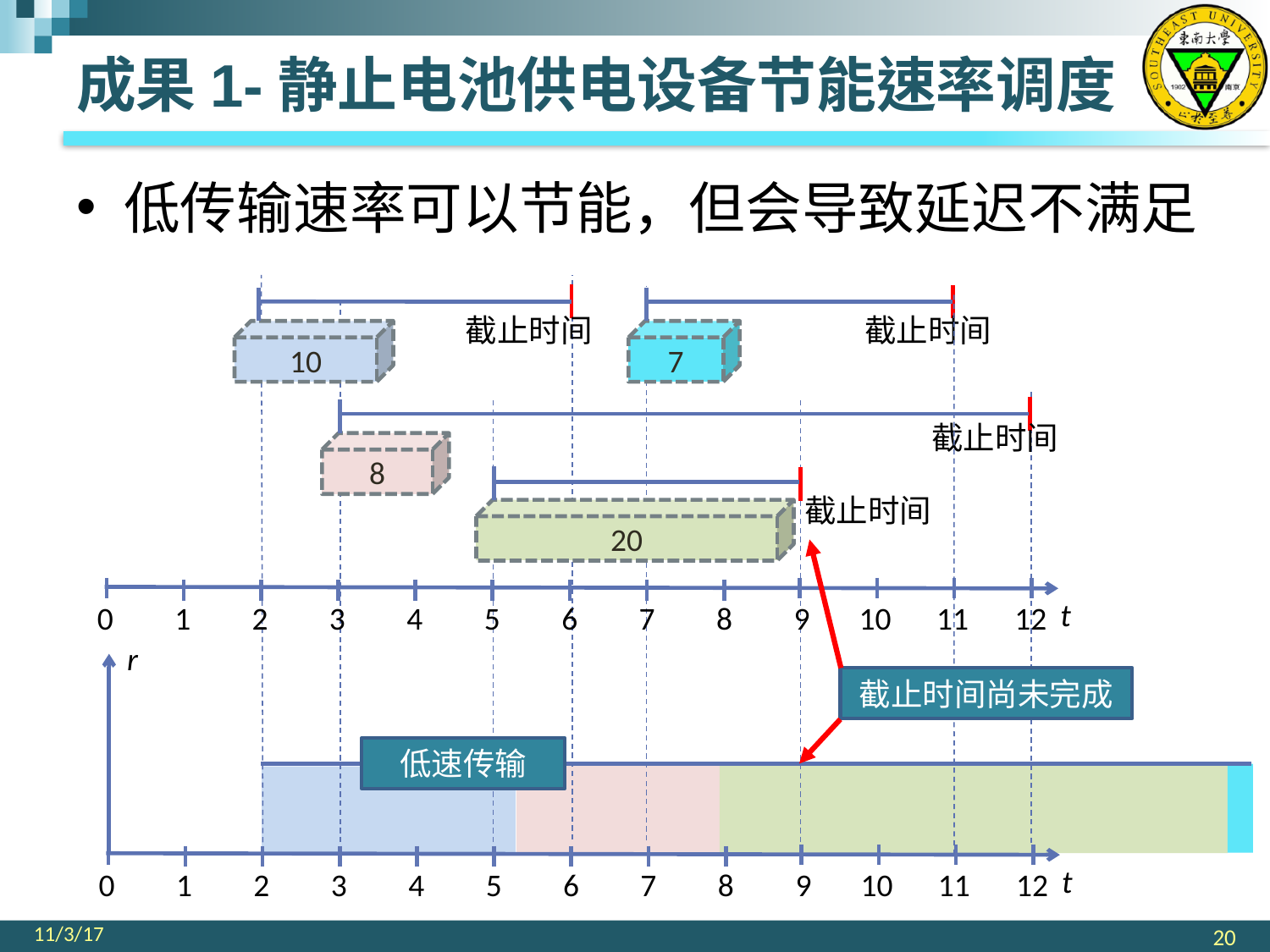

# 成果1-静止电池供电设备节能速率调度
低传输速率可以节能，但会导致延迟不满足
截止时间
10
截止时间
7
截止时间
8
截止时间
20
截止时间尚未完成
t
0
1
3
4
5
6
7
8
9
10
11
12
2
r
t
0
1
3
4
5
6
7
8
9
10
11
12
2
低速传输

11/3/17
20